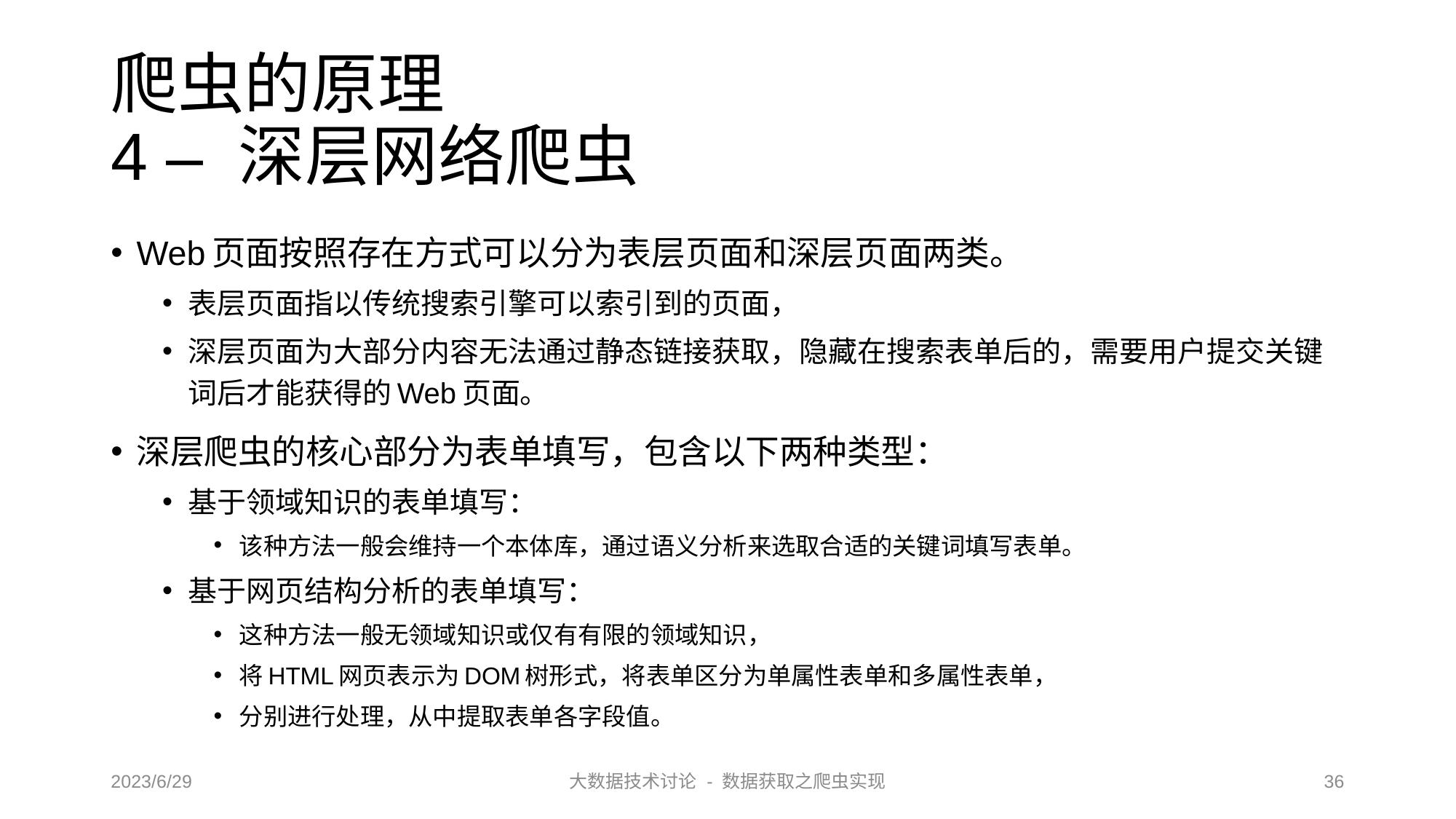

# 爬虫的原理 4 – 深层网络爬虫
Web页面按照存在方式可以分为表层页面和深层页面两类。
表层页面指以传统搜索引擎可以索引到的页面，
深层页面为大部分内容无法通过静态链接获取，隐藏在搜索表单后的，需要用户提交关键词后才能获得的Web页面。
深层爬虫的核心部分为表单填写，包含以下两种类型：
基于领域知识的表单填写：
该种方法一般会维持一个本体库，通过语义分析来选取合适的关键词填写表单。
基于网页结构分析的表单填写：
这种方法一般无领域知识或仅有有限的领域知识，
将HTML网页表示为DOM树形式，将表单区分为单属性表单和多属性表单，
分别进行处理，从中提取表单各字段值。

2023/6/29
大数据技术讨论 - 数据获取之爬虫实现
36